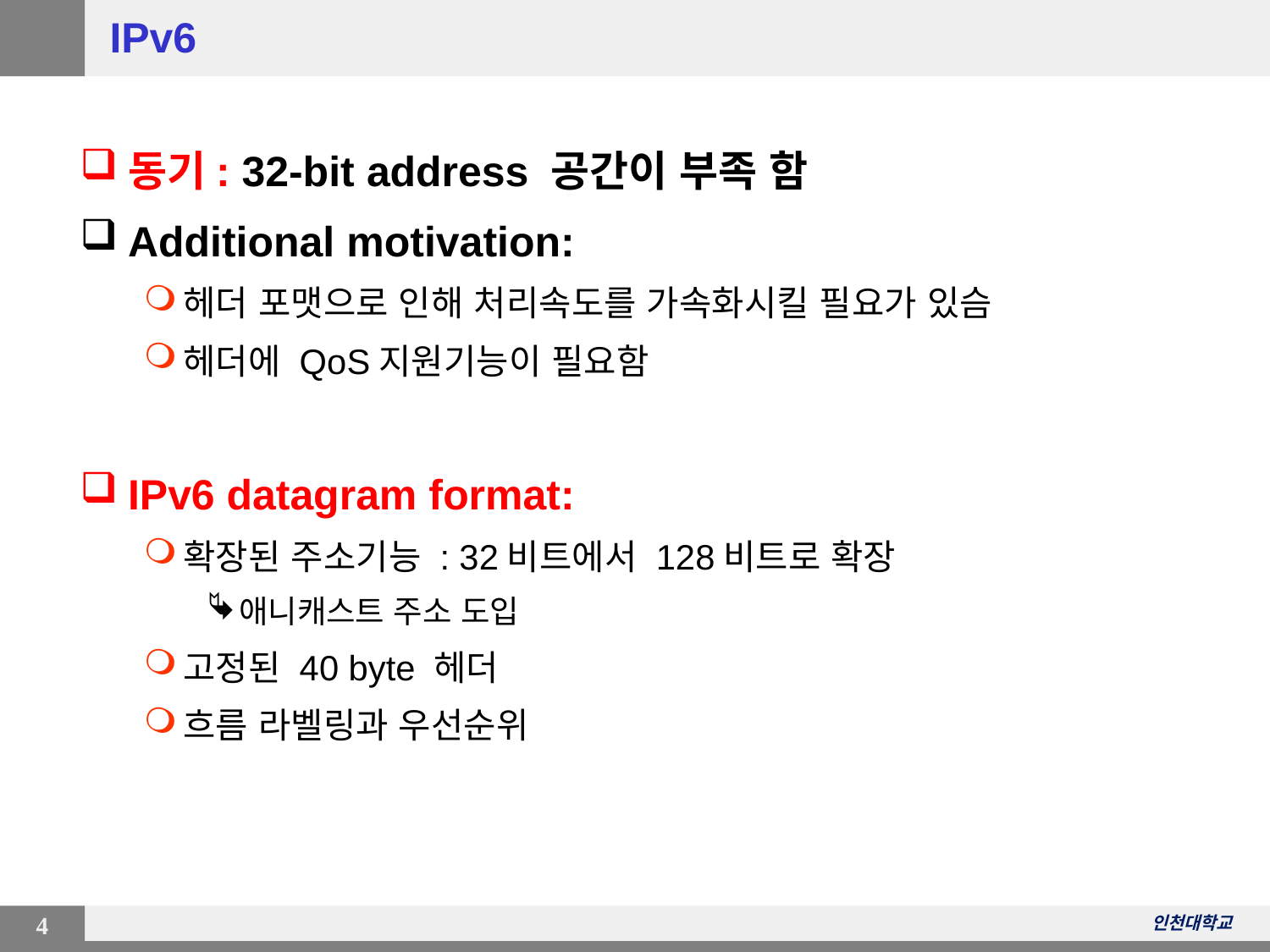

# IPv6
동기: 32-bit address 공간이 부족 함
Additional motivation:
헤더 포맷으로 인해 처리속도를 가속화시킬 필요가 있슴
헤더에 QoS지원기능이 필요함

IPv6 datagram format:
확장된 주소기능 : 32비트에서 128비트로 확장
애니캐스트 주소 도입
고정된 40 byte 헤더
흐름 라벨링과 우선순위